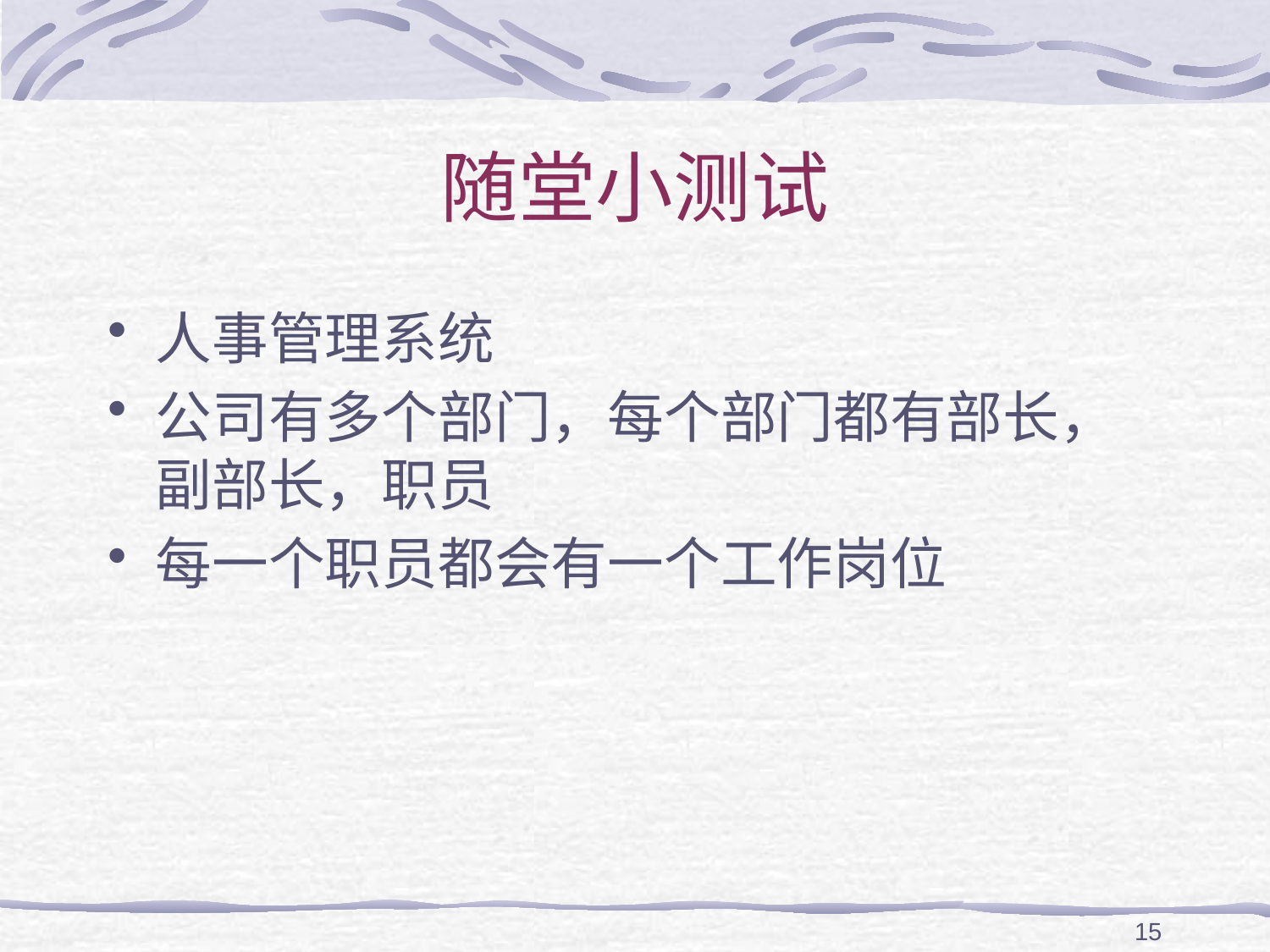

# 随堂小测试
人事管理系统
公司有多个部门，每个部门都有部长，副部长，职员
每一个职员都会有一个工作岗位
15